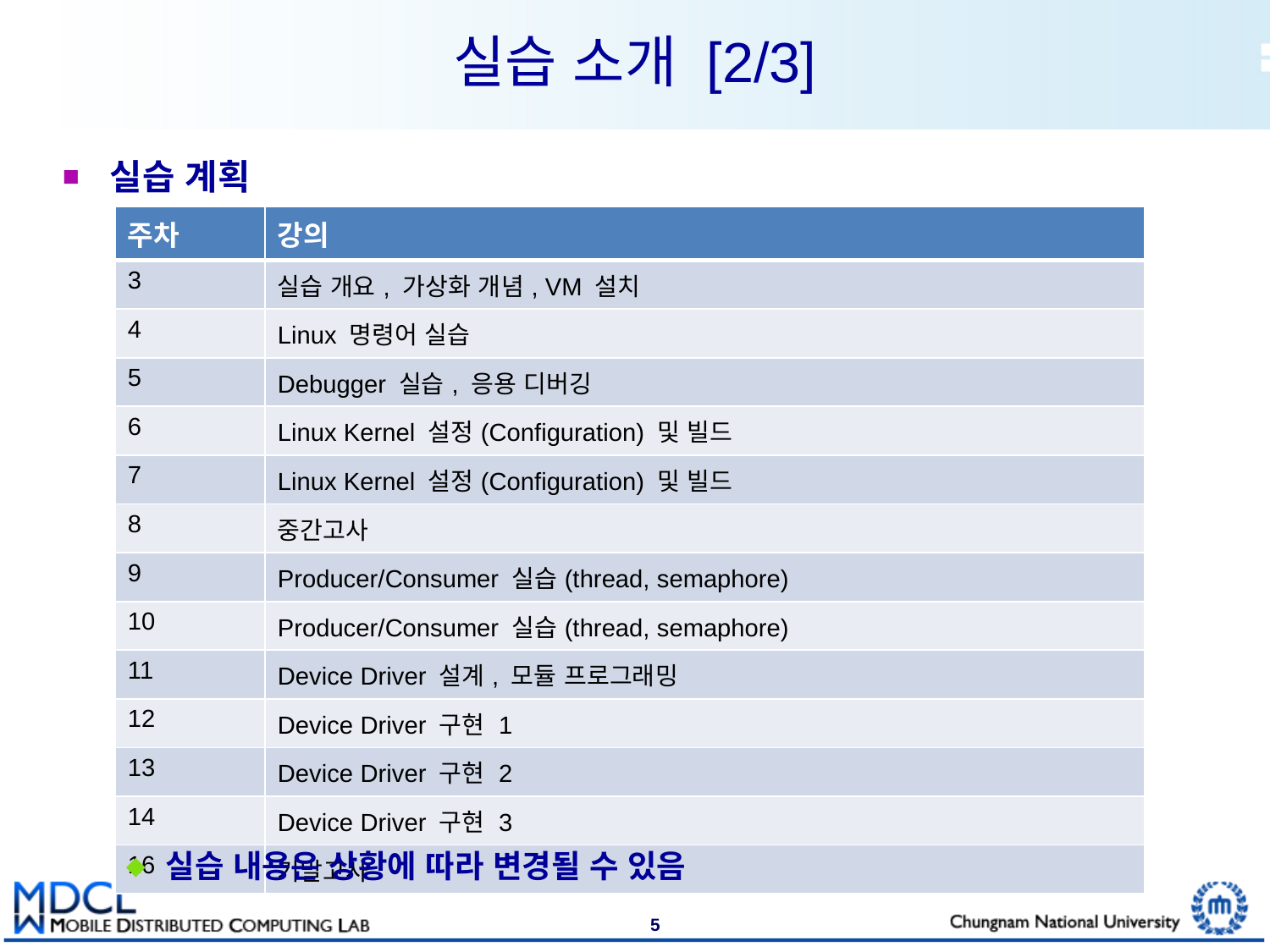

# 실습 소개 [2/3]
실습 계획
| 주차 | 강의 |
| --- | --- |
| 3 | 실습 개요, 가상화 개념, VM 설치 |
| 4 | Linux 명령어 실습 |
| 5 | Debugger 실습, 응용 디버깅 |
| 6 | Linux Kernel 설정(Configuration) 및 빌드 |
| 7 | Linux Kernel 설정(Configuration) 및 빌드 |
| 8 | 중간고사 |
| 9 | Producer/Consumer 실습(thread, semaphore) |
| 10 | Producer/Consumer 실습(thread, semaphore) |
| 11 | Device Driver 설계, 모듈 프로그래밍 |
| 12 | Device Driver 구현 1 |
| 13 | Device Driver 구현 2 |
| 14 | Device Driver 구현 3 |
| 16 | 기말고사 |
실습 내용은 상황에 따라 변경될 수 있음